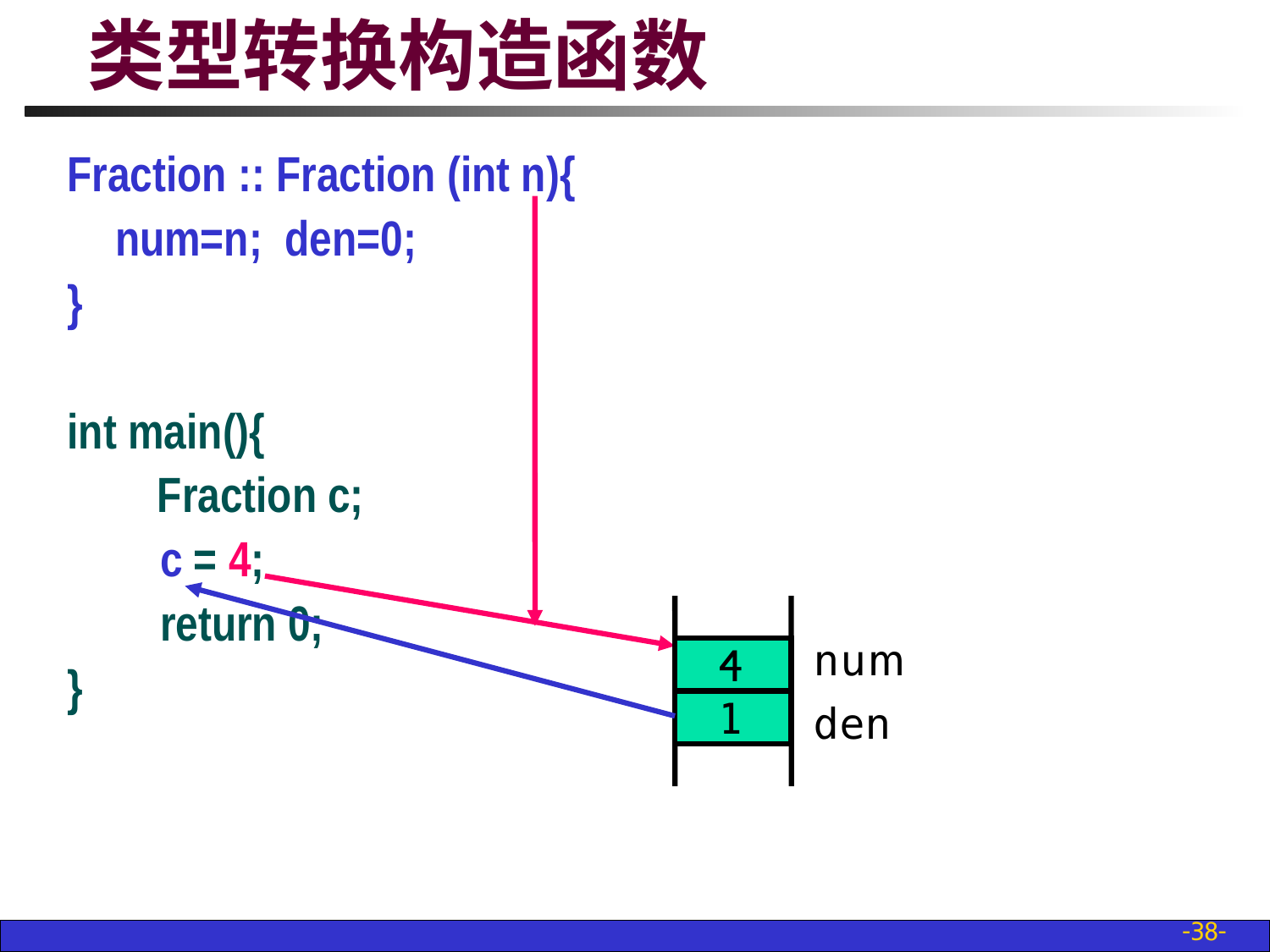

# 类型转换构造函数
Fraction :: Fraction (int n){
  	num=n;  den=0;
}

int main(){
        Fraction c;
	    c = 4;
	    return 0;
}

num
4
1
den
-38-